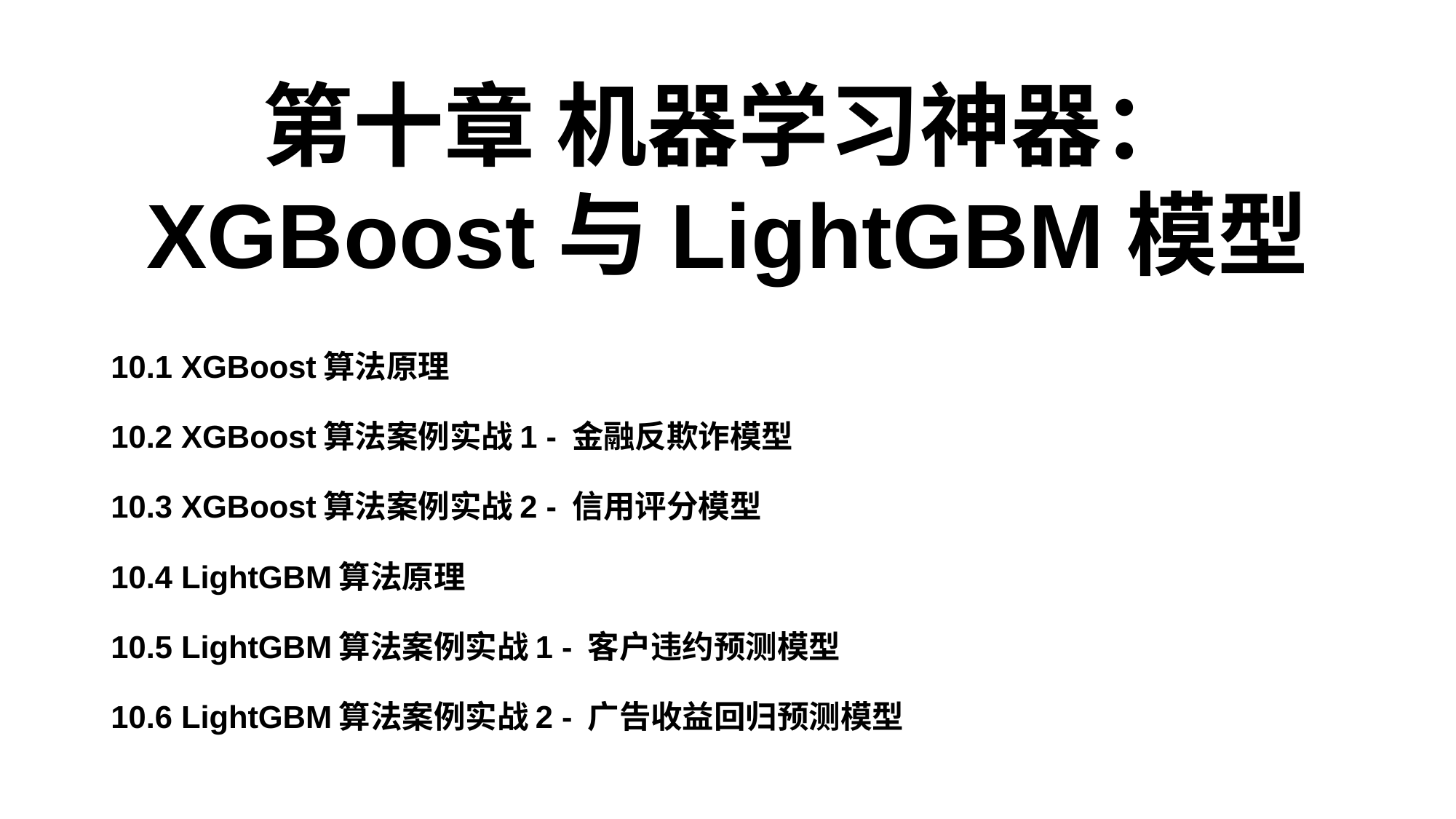

第十章 机器学习神器：
XGBoost与LightGBM模型
10.1 XGBoost算法原理
10.2 XGBoost算法案例实战1 - 金融反欺诈模型
10.3 XGBoost算法案例实战2 - 信用评分模型
10.4 LightGBM算法原理
10.5 LightGBM算法案例实战1 - 客户违约预测模型
10.6 LightGBM算法案例实战2 - 广告收益回归预测模型